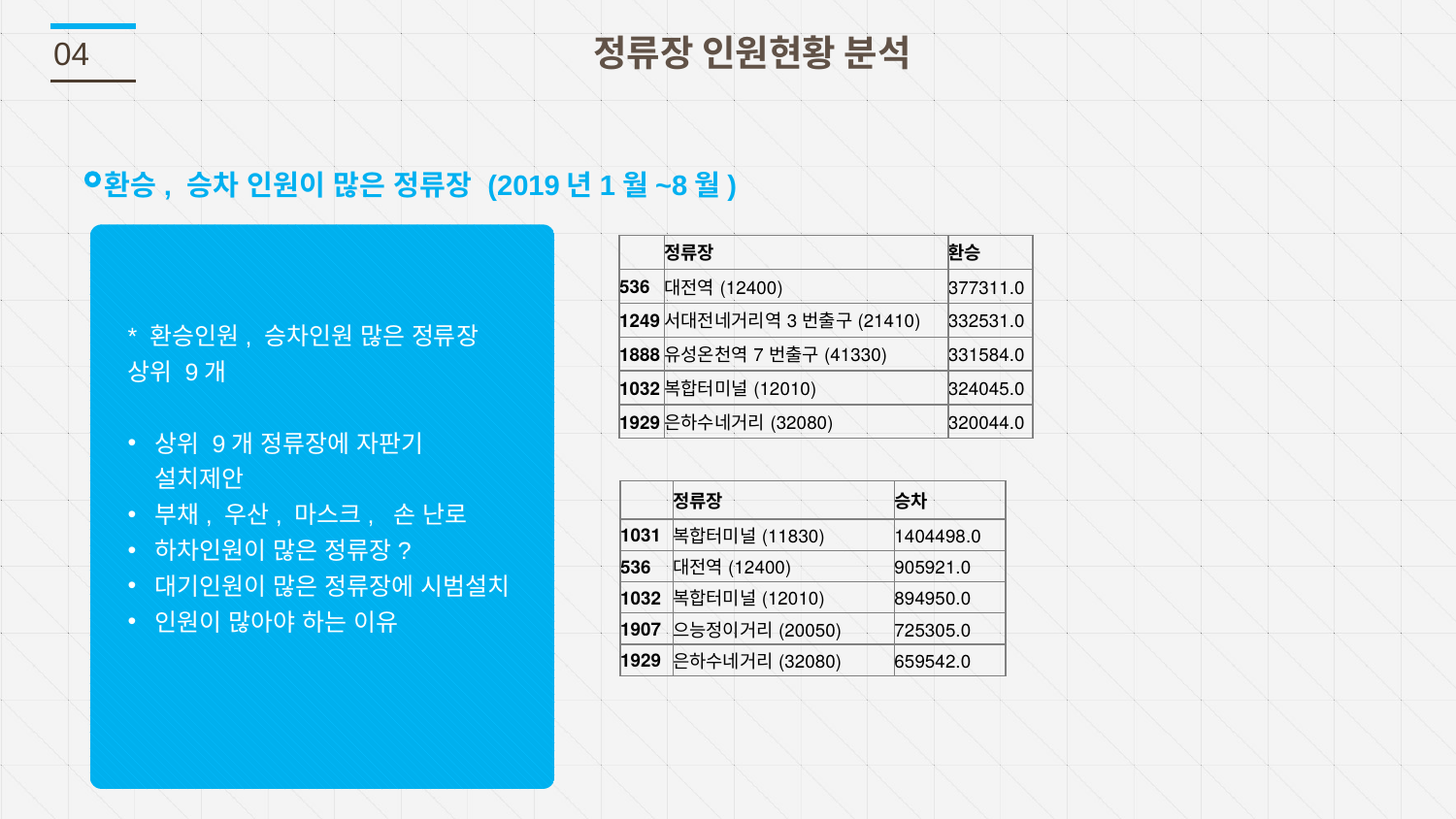

정류장 인원현황 분석
04
환승, 승차 인원이 많은 정류장 (2019년1월~8월)

* 환승인원, 승차인원 많은 정류장
상위 9개

상위 9개 정류장에 자판기 설치제안
부채, 우산, 마스크,  손 난로
하차인원이 많은 정류장?
대기인원이 많은 정류장에 시범설치
인원이 많아야 하는 이유

|  | 정류장 | 환승 |
| --- | --- | --- |
| 536 | 대전역(12400) | 377311.0 |
| 1249 | 서대전네거리역3번출구(21410) | 332531.0 |
| 1888 | 유성온천역7번출구(41330) | 331584.0 |
| 1032 | 복합터미널(12010) | 324045.0 |
| 1929 | 은하수네거리(32080) | 320044.0 |
|  | 정류장 | 승차 |
| --- | --- | --- |
| 1031 | 복합터미널(11830) | 1404498.0 |
| 536 | 대전역(12400) | 905921.0 |
| 1032 | 복합터미널(12010) | 894950.0 |
| 1907 | 으능정이거리(20050) | 725305.0 |
| 1929 | 은하수네거리(32080) | 659542.0 |